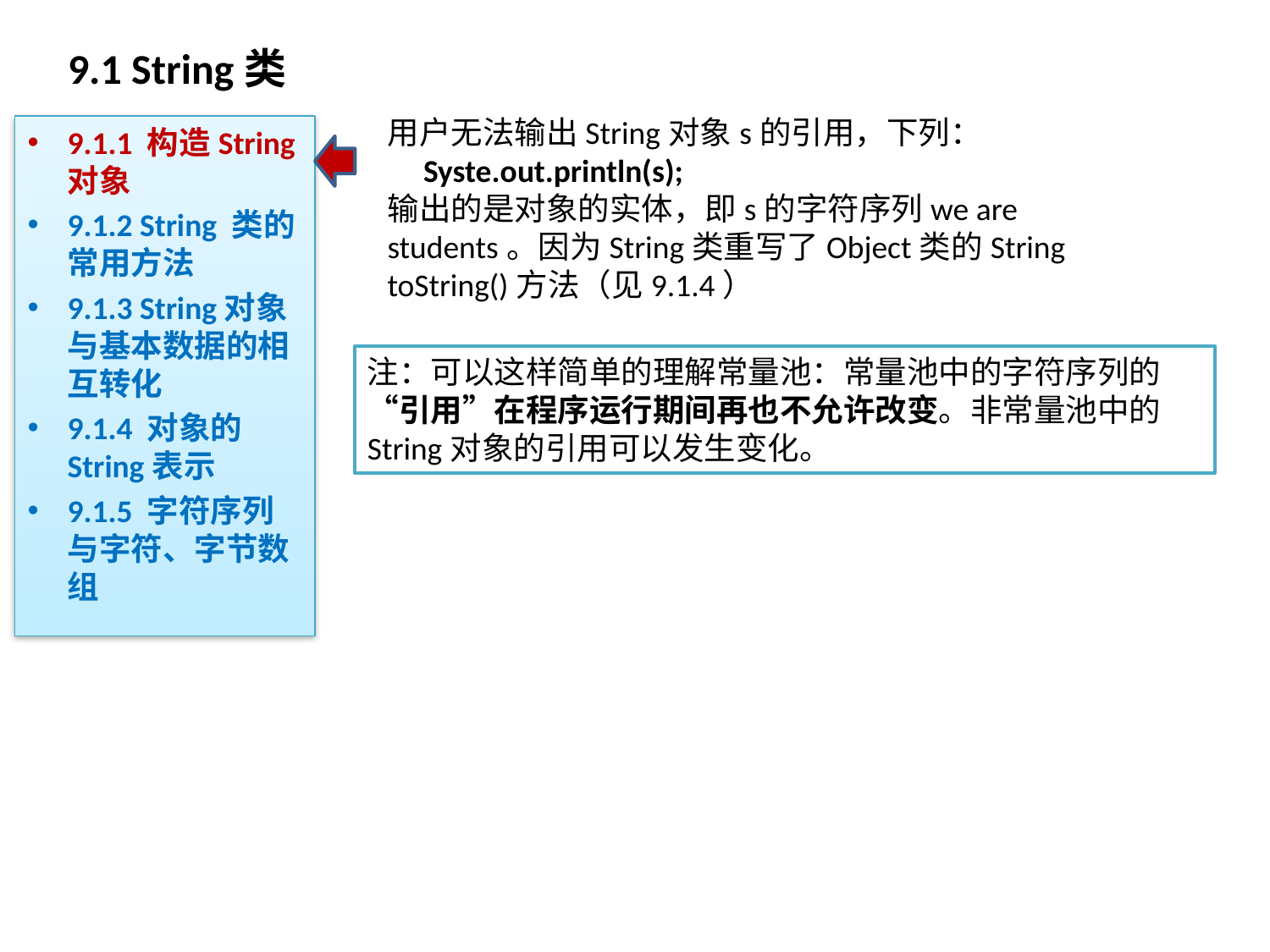

# 9.1 String类
用户无法输出String对象s的引用，下列：
     Syste.out.println(s);
输出的是对象的实体，即s的字符序列we are students。因为String类重写了Object类的String toString()方法（见9.1.4）
9.1.1 构造String对象
9.1.2 String 类的常用方法
9.1.3 String对象与基本数据的相互转化
9.1.4 对象的String表示
9.1.5 字符序列与字符、字节数组

注：可以这样简单的理解常量池：常量池中的字符序列的“引用”在程序运行期间再也不允许改变。非常量池中的String对象的引用可以发生变化。